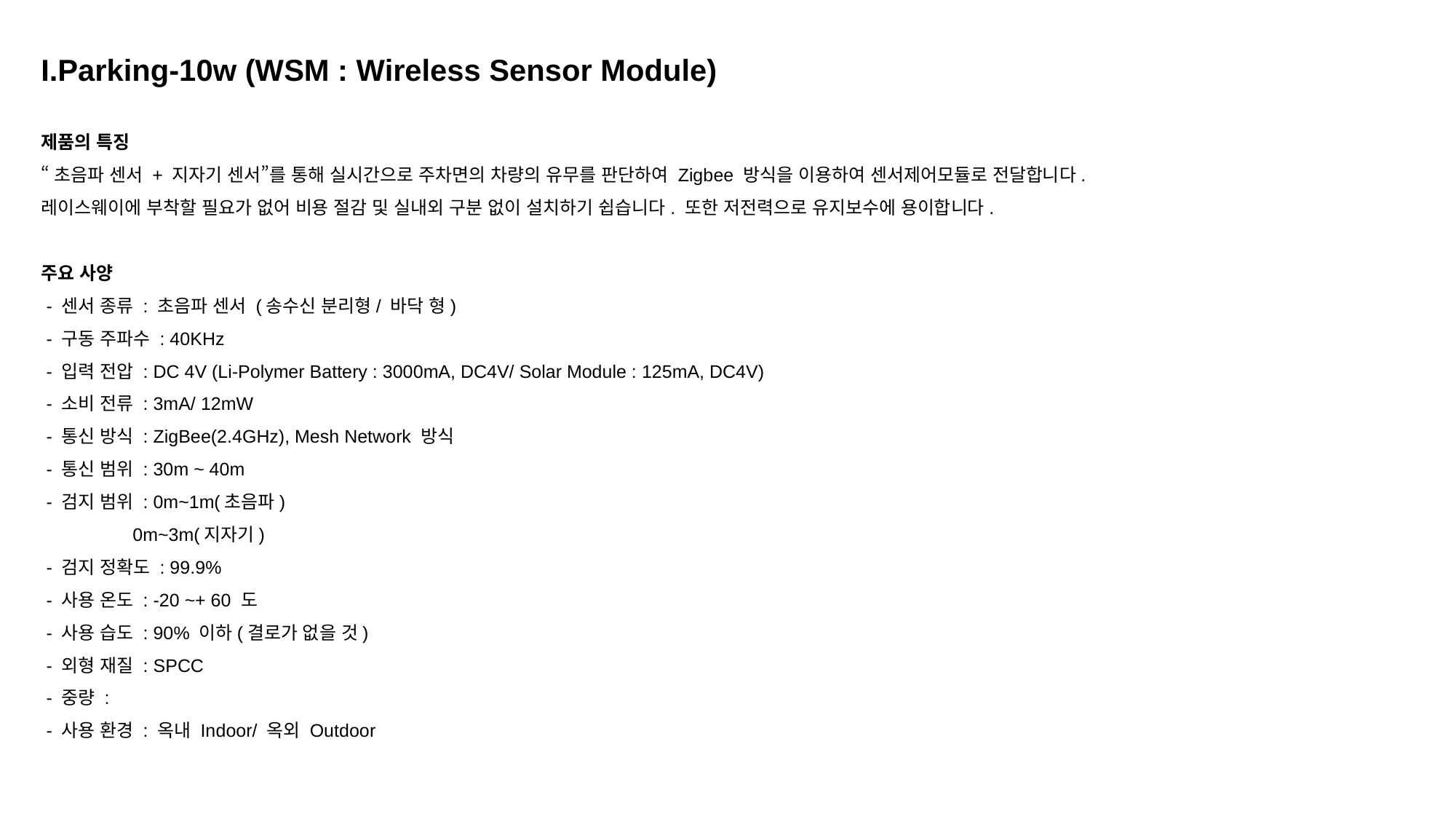

I.Parking-10w (WSM : Wireless Sensor Module)

제품의 특징
“초음파 센서 + 지자기 센서”를 통해 실시간으로 주차면의 차량의 유무를 판단하여 Zigbee 방식을 이용하여 센서제어모듈로 전달합니다.
레이스웨이에 부착할 필요가 없어 비용 절감 및 실내외 구분 없이 설치하기 쉽습니다. 또한 저전력으로 유지보수에 용이합니다.

주요 사양
 - 센서 종류 : 초음파 센서 (송수신 분리형/ 바닥 형)
 - 구동 주파수 : 40KHz
 - 입력 전압 : DC 4V (Li-Polymer Battery : 3000mA, DC4V/ Solar Module : 125mA, DC4V)
 - 소비 전류 : 3mA/ 12mW
 - 통신 방식 : ZigBee(2.4GHz), Mesh Network 방식
 - 통신 범위 : 30m ~ 40m
 - 검지 범위 : 0m~1m(초음파)
                  0m~3m(지자기)
 - 검지 정확도 : 99.9%
 - 사용 온도 : -20 ~+ 60 도
 - 사용 습도 : 90% 이하(결로가 없을 것)
 - 외형 재질 : SPCC
 - 중량 :
 - 사용 환경 : 옥내 Indoor/ 옥외 Outdoor